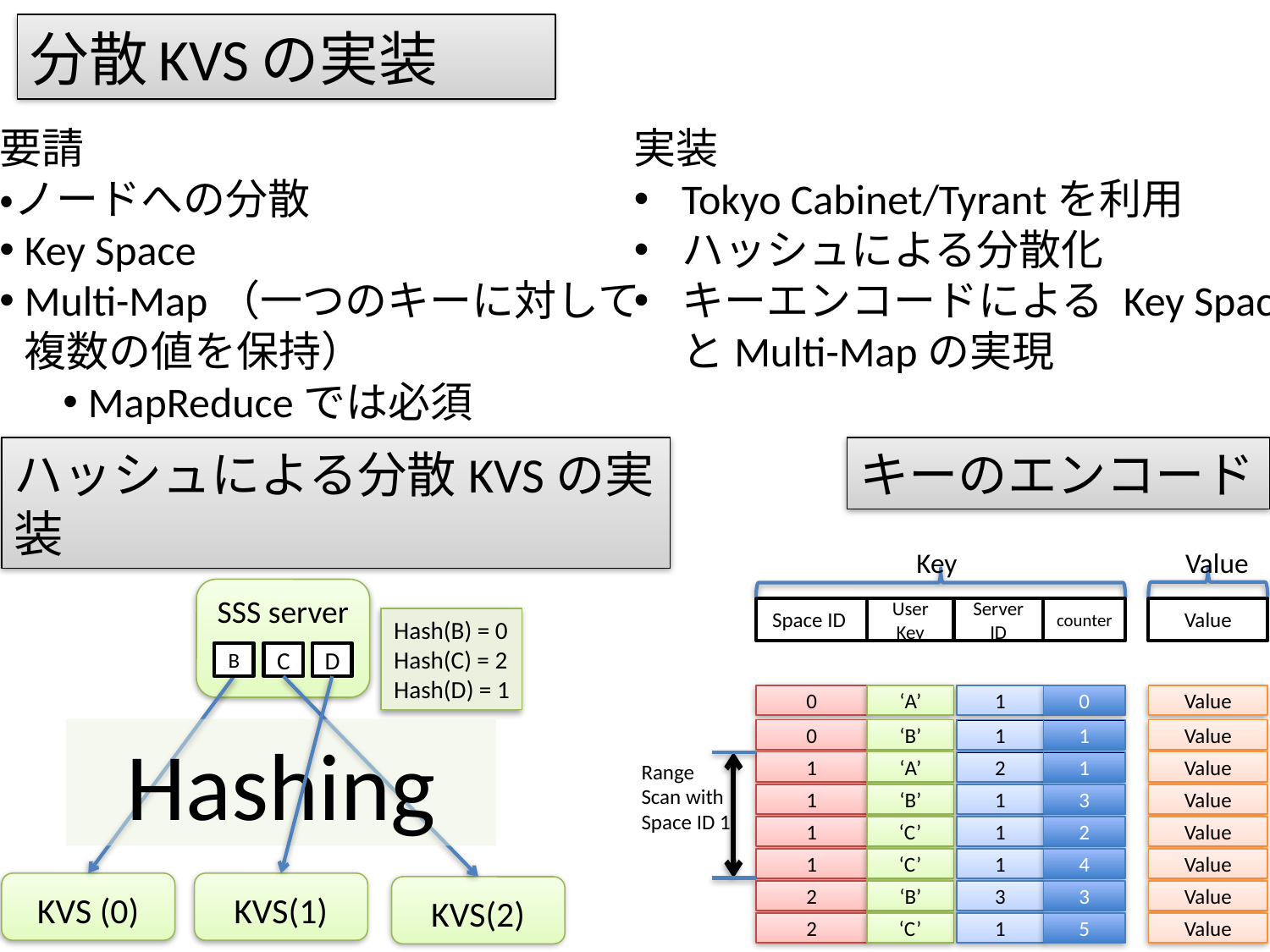

# 分散KVSの実装
要請
・ノードへの分散
Key Space
Multi-Map（一つのキーに対して
複数の値を保持）
MapReduceでは必須

実装
Tokyo Cabinet/Tyrantを利用
ハッシュによる分散化
キーエンコードによる Key Space
とMulti-Mapの実現
ハッシュによる分散KVSの実装
キーのエンコード

Key
Value
Space ID
User Key
Server ID
counter
Value
0
‘A’
1
0
Value
0
‘B’
1
1
Value
Range
Scan with
Space ID 1
1
‘A’
2
1
Value
1
‘B’
1
3
Value
1
‘C’
1
2
Value
1
‘C’
1
4
Value
2
‘B’
3
3
Value
2
‘C’
1
5
Value
SSS server
Hash(B) = 0
Hash(C) = 2
Hash(D) = 1
B
C
D
Hashing
KVS (0)
KVS(1)
KVS(2)